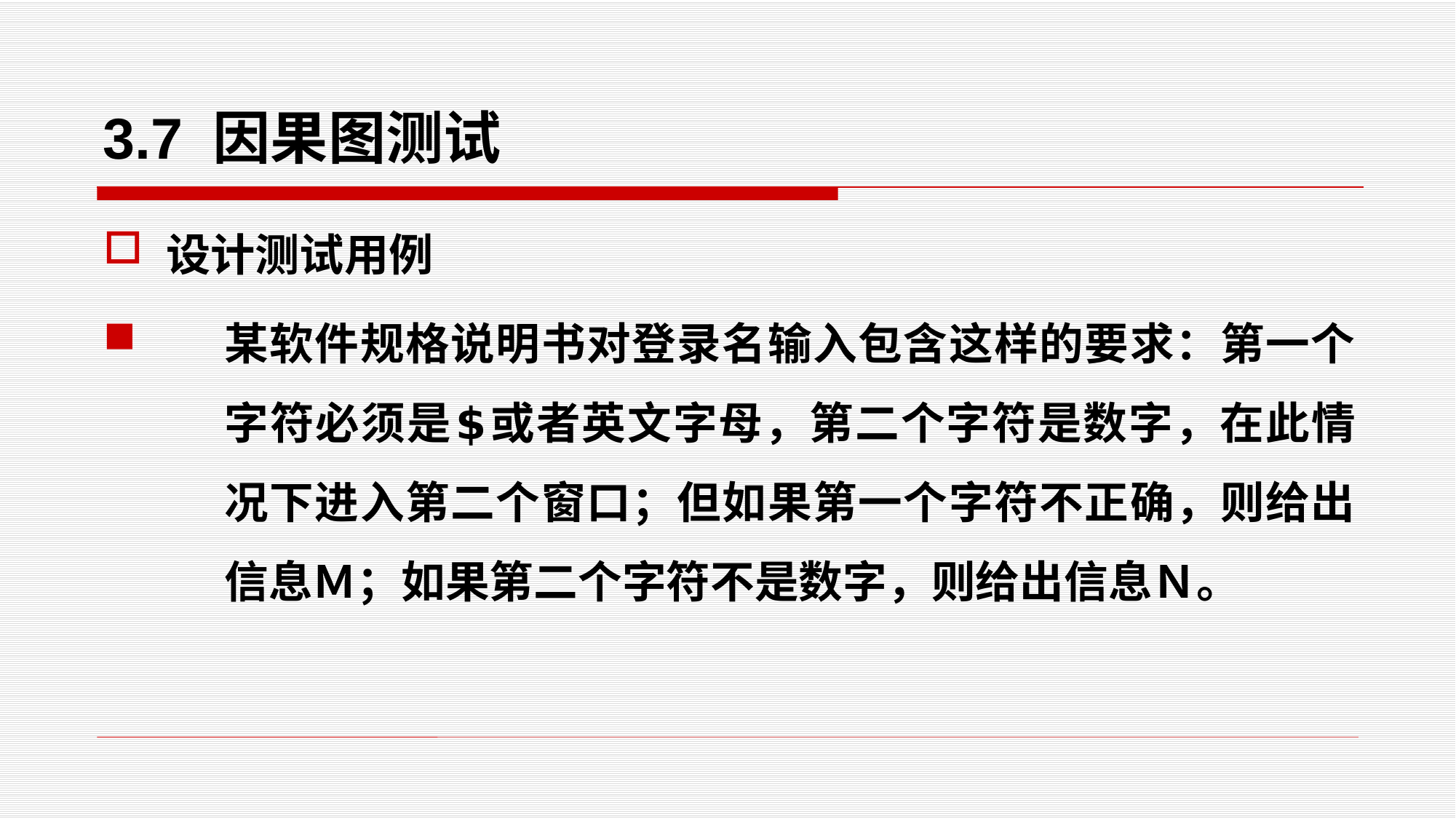

3.7 因果图测试
设计测试用例
某软件规格说明书对登录名输入包含这样的要求：第一个字符必须是$或者英文字母，第二个字符是数字，在此情况下进入第二个窗口；但如果第一个字符不正确，则给出信息Ｍ；如果第二个字符不是数字，则给出信息Ｎ。